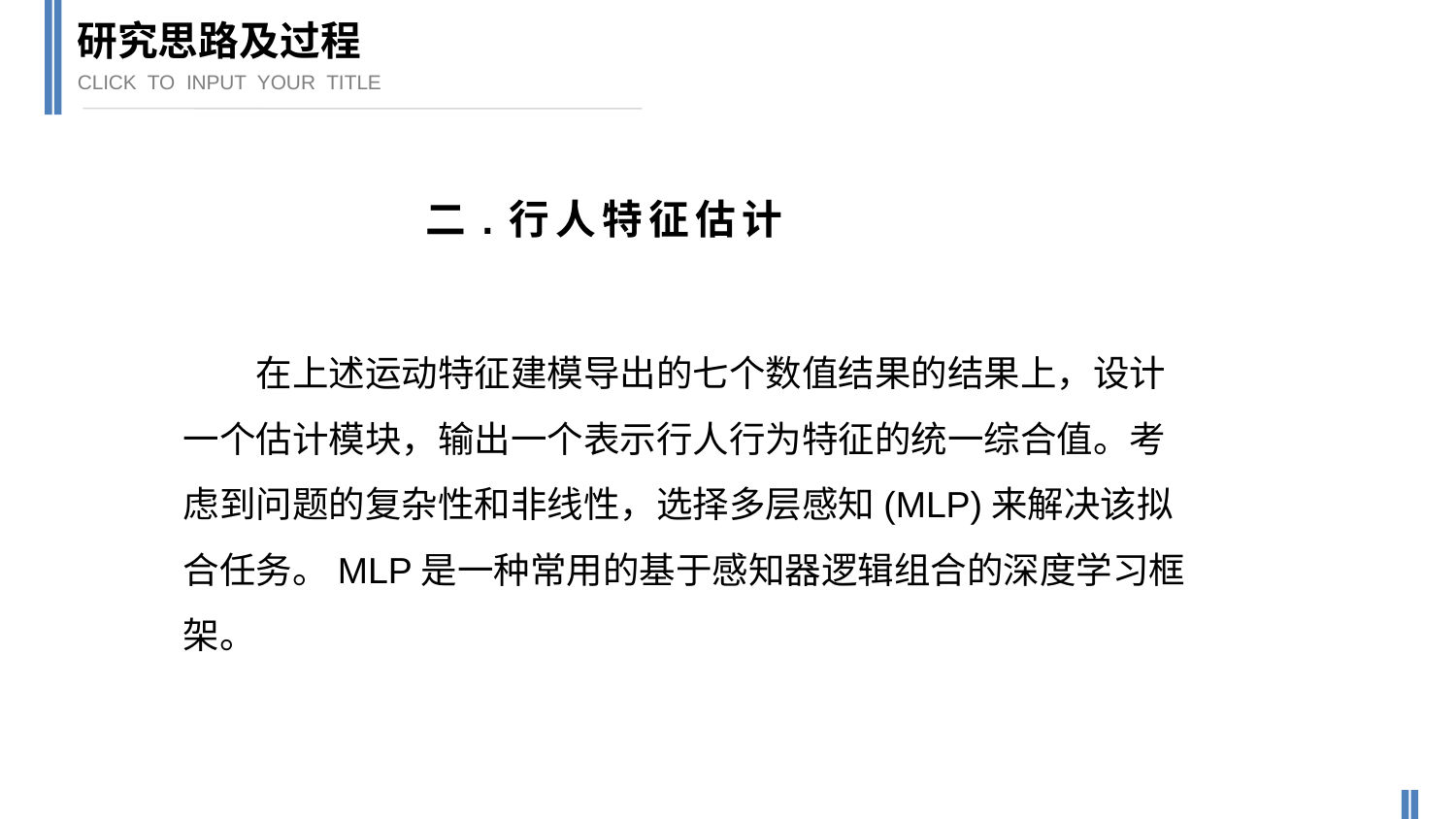

研究思路及过程
CLICK  TO  INPUT  YOUR  TITLE
二.行人特征估计
在上述运动特征建模导出的七个数值结果的结果上，设计一个估计模块，输出一个表示行人行为特征的统一综合值。考虑到问题的复杂性和非线性，选择多层感知(MLP)来解决该拟合任务。MLP是一种常用的基于感知器逻辑组合的深度学习框架。